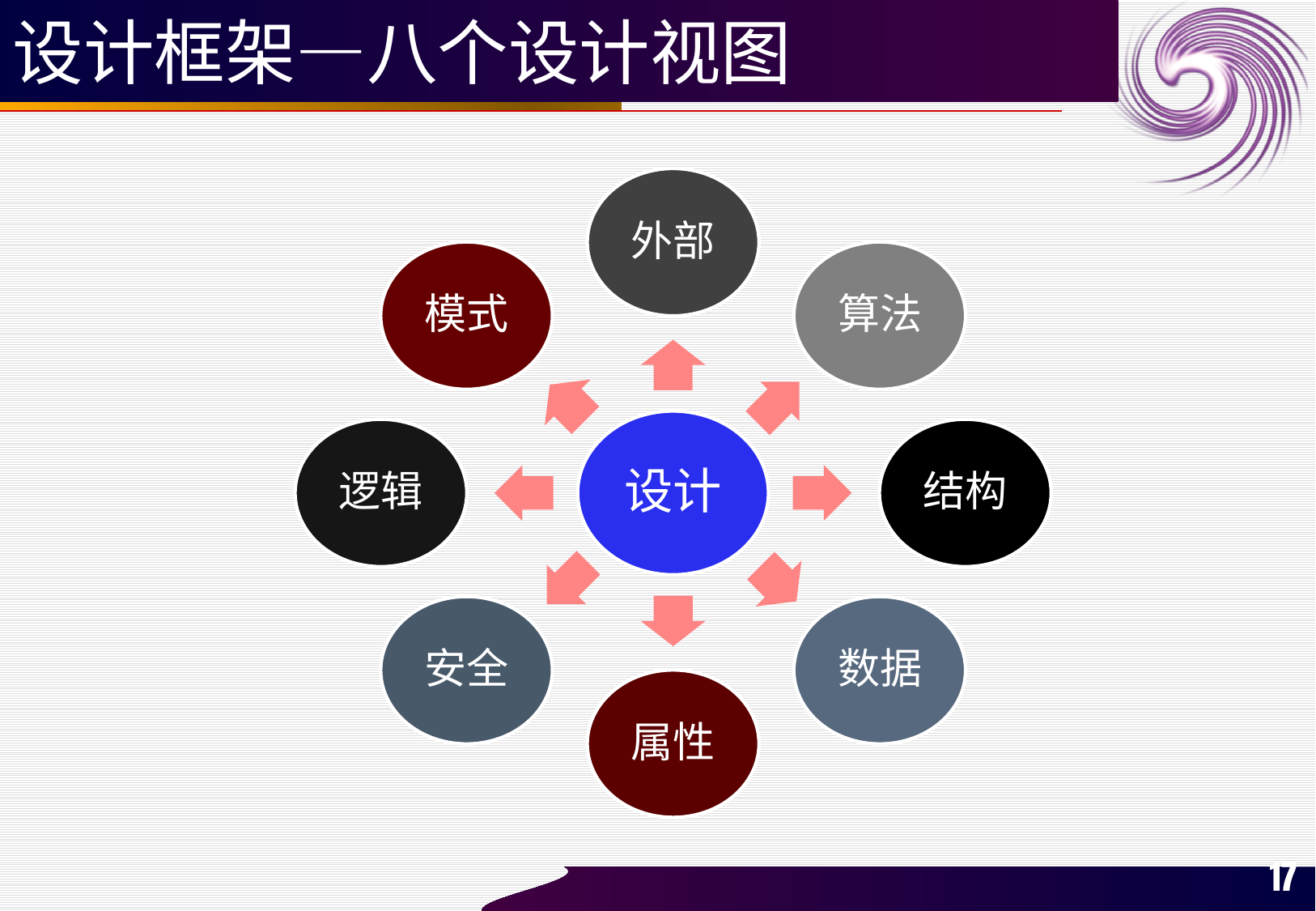

# 设计框架—八个设计视图

外部

模式

算法

设计

逻辑

结构

安全

数据

属性
17